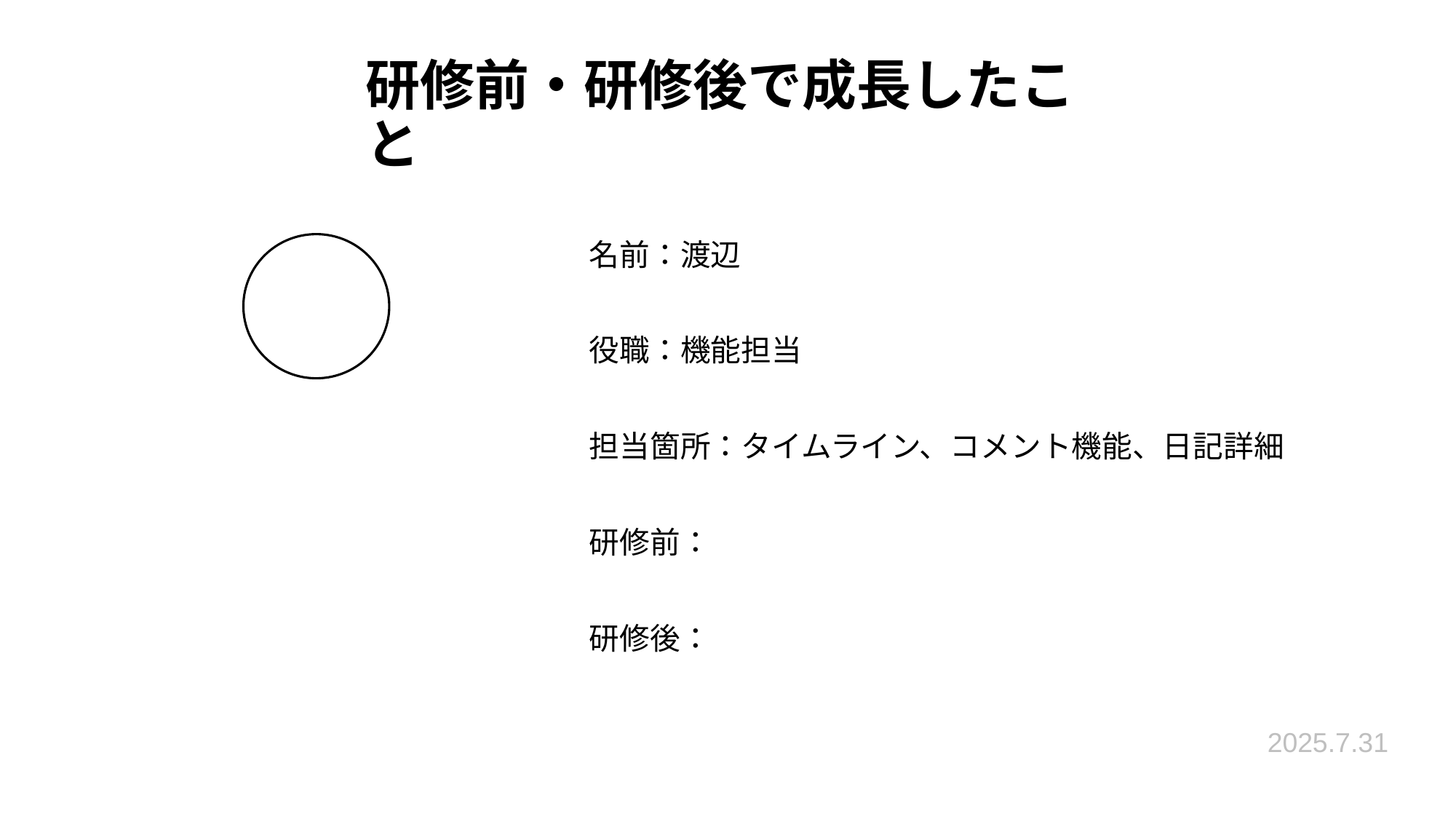

# 研修前・研修後で成長したこと

名前：渡辺

役職：機能担当

担当箇所：タイムライン、コメント機能、日記詳細

研修前：

研修後：

2025.7.31